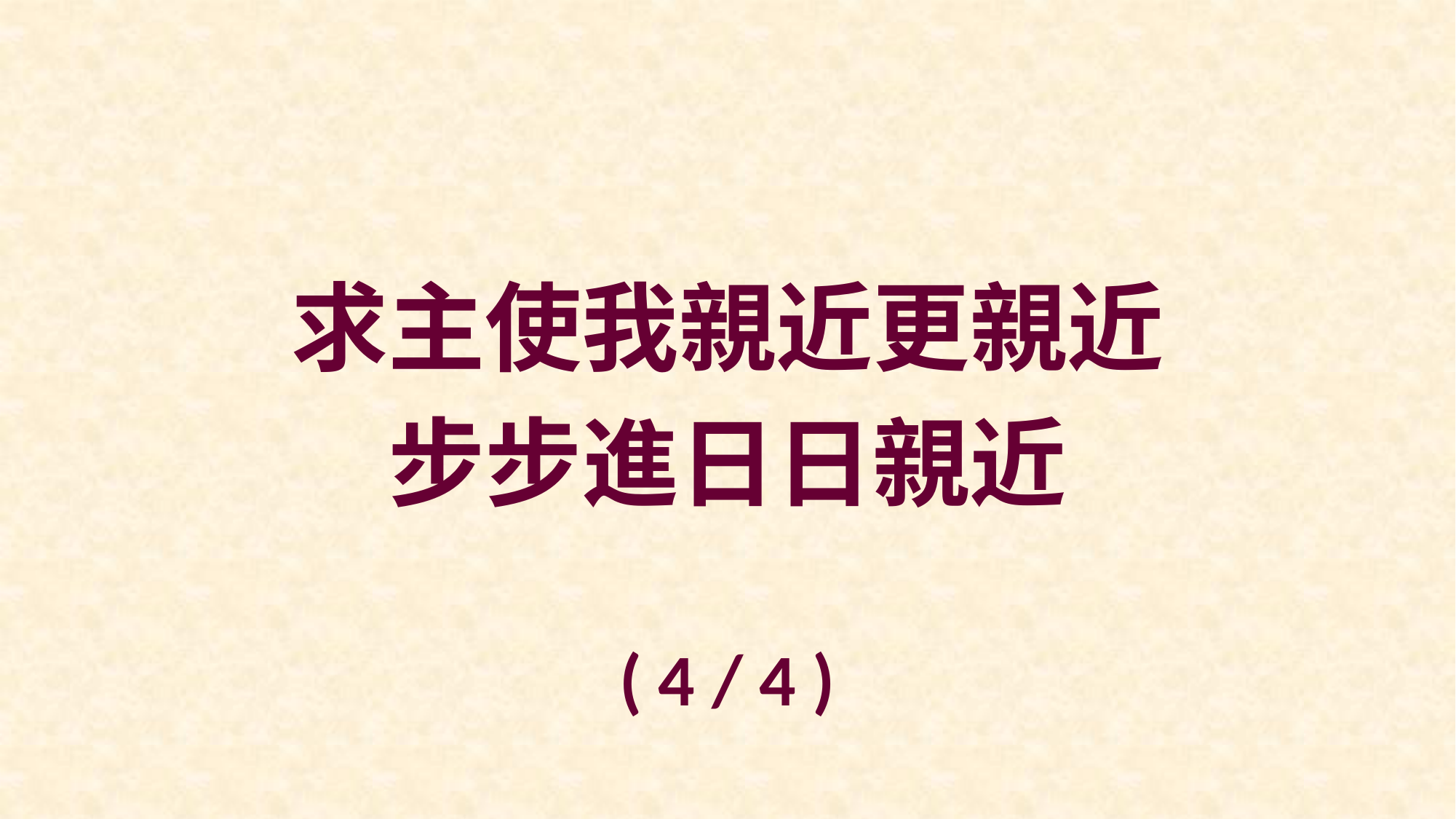

求主使我親近更親近
步步進日日親近
( 4 / 4 )